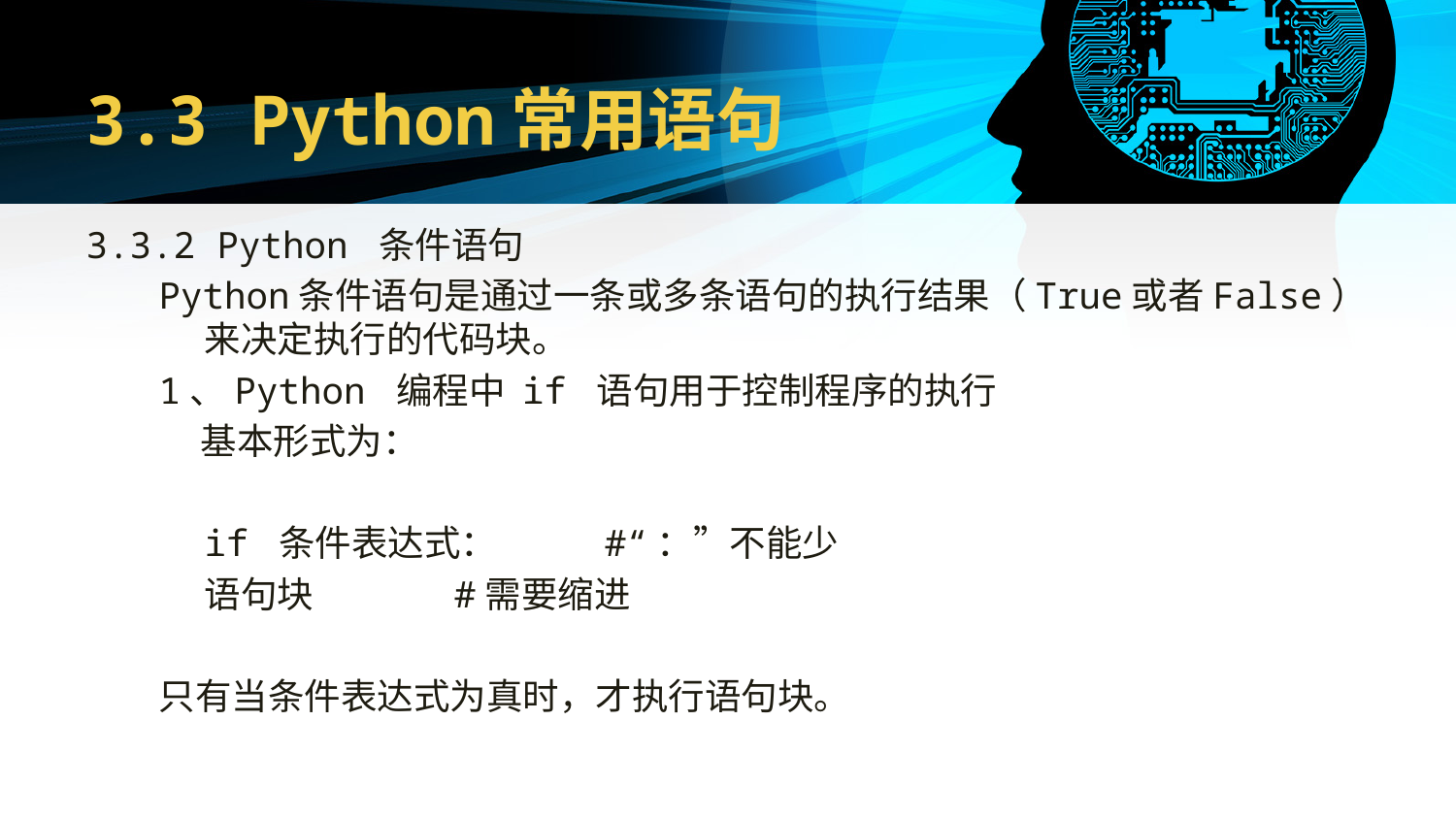

# 3.3 Python常用语句
3.3.2 Python 条件语句
Python条件语句是通过一条或多条语句的执行结果（True或者False）来决定执行的代码块。
1、Python 编程中 if 语句用于控制程序的执行
    基本形式为：

	if 条件表达式：            #“：”不能少
   	语句块                #需要缩进

只有当条件表达式为真时，才执行语句块。